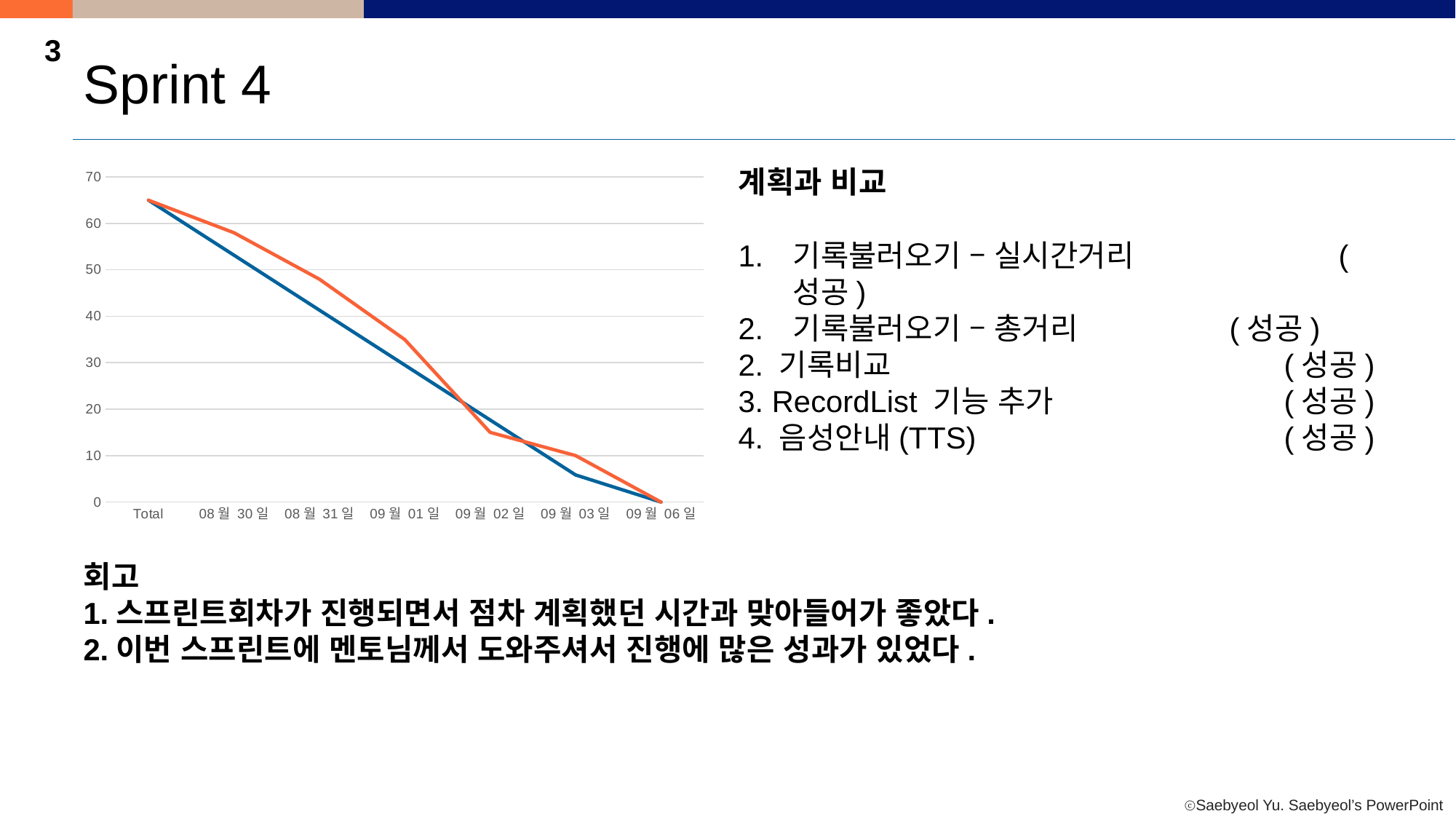

3
Sprint 4
계획과 비교

기록불러오기 – 실시간거리		(성공)
기록불러오기 – 총거리		(성공)
2. 기록비교				(성공)
3. RecordList 기능 추가			(성공)
4. 음성안내(TTS)			(성공)

### Chart

| Category | Deal remaining work hours | Actual remaining work hours |
|---|---|---|
| Total | 65.0 | 65.0 |
| 08월 30일 | 53.166666666666664 | 58.0 |
| 08월 31일 | 41.33333333333333 | 48.0 |
| 09월 01일 | 29.499999999999993 | 35.0 |
| 09월 02일 | 17.666666666666657 | 15.0 |
| 09월 03일 | 5.833333333333323 | 10.0 |
| 09월 06일 | 0.0 | 0.0 |
회고
1.스프린트회차가 진행되면서 점차 계획했던 시간과 맞아들어가 좋았다.
2.이번 스프린트에 멘토님께서 도와주셔서 진행에 많은 성과가 있었다.